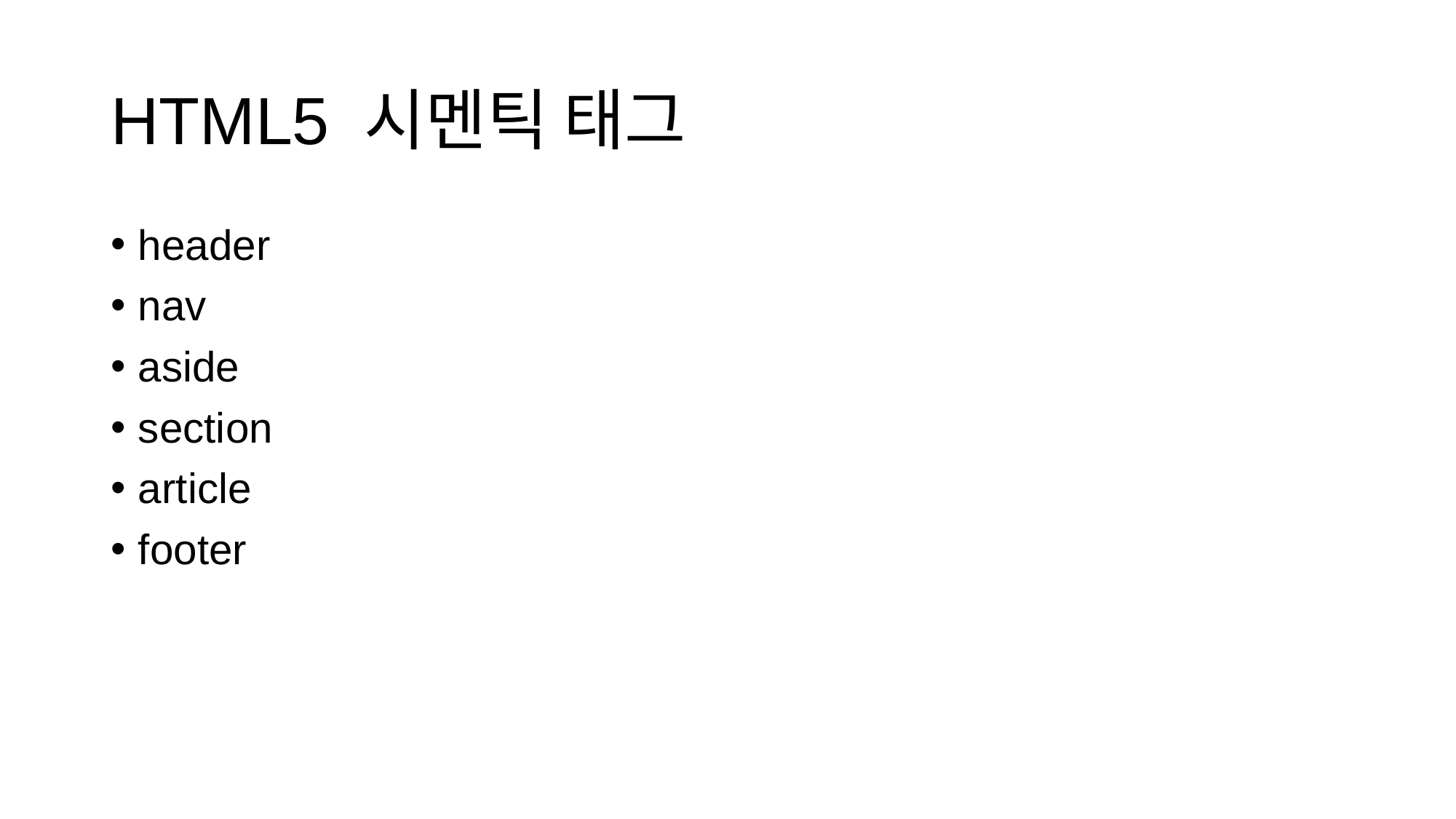

# HTML5 시멘틱 태그
header
nav
aside
section
article
footer